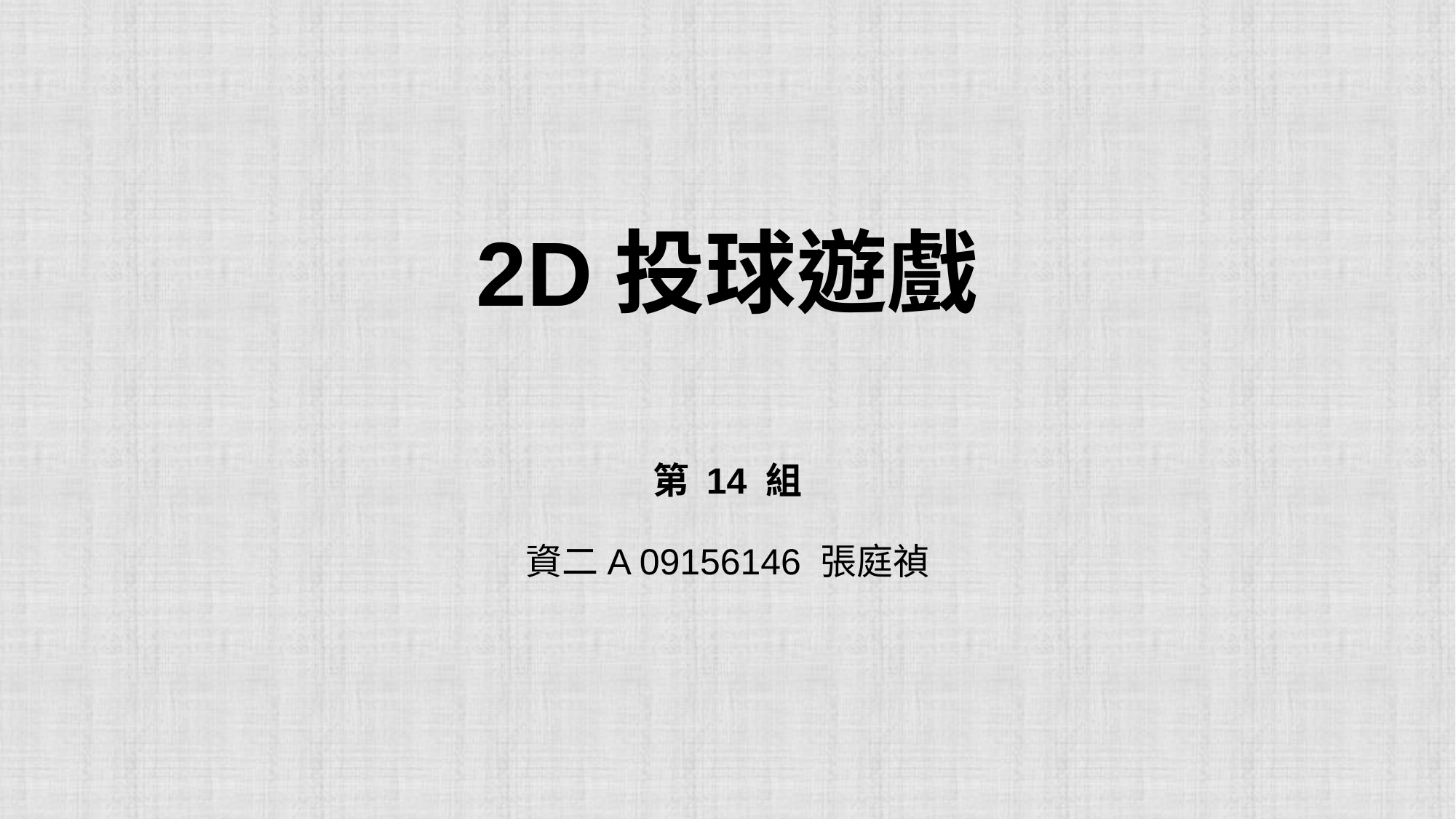

# 2D投球遊戲
第 14 組
資二A 09156146 張庭禎